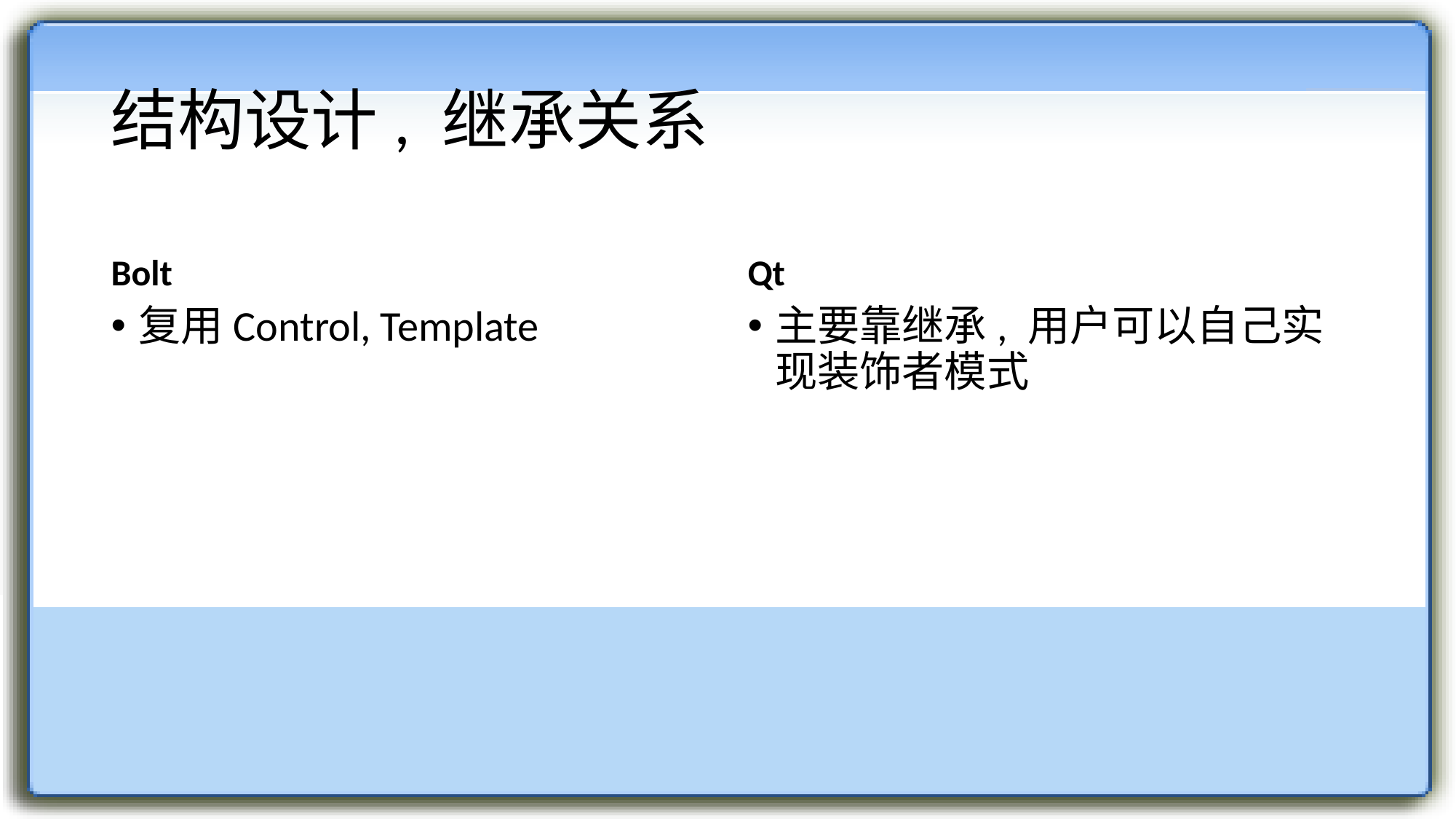

# 结构设计, 继承关系
Bolt
Qt
复用Control, Template
主要靠继承, 用户可以自己实现装饰者模式